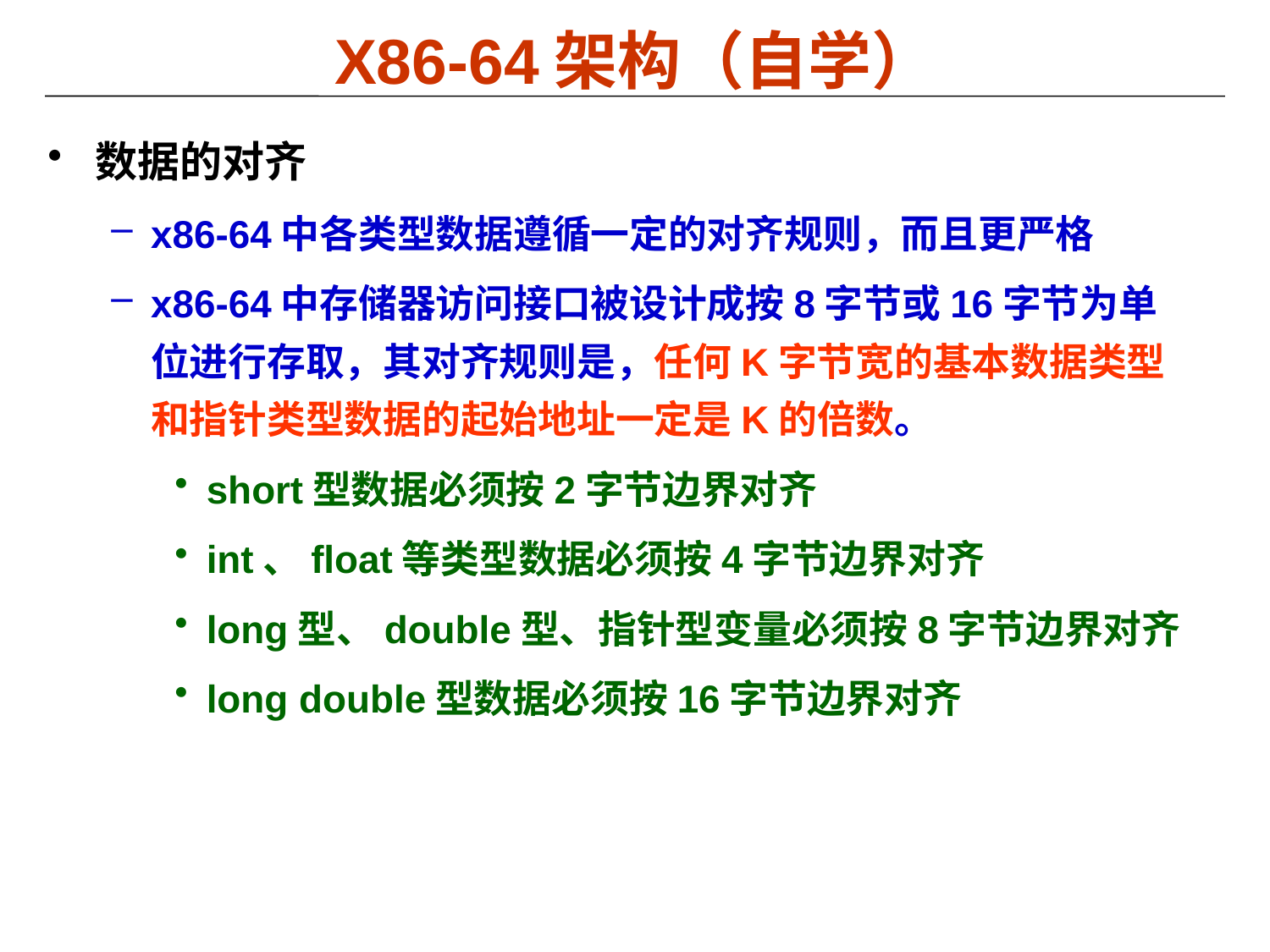

# X86-64架构（自学）
数据的对齐
x86-64中各类型数据遵循一定的对齐规则，而且更严格
x86-64中存储器访问接口被设计成按8字节或16字节为单位进行存取，其对齐规则是，任何K字节宽的基本数据类型和指针类型数据的起始地址一定是K的倍数。
short型数据必须按2字节边界对齐
int、float等类型数据必须按4字节边界对齐
long型、double型、指针型变量必须按8字节边界对齐
long double型数据必须按16字节边界对齐